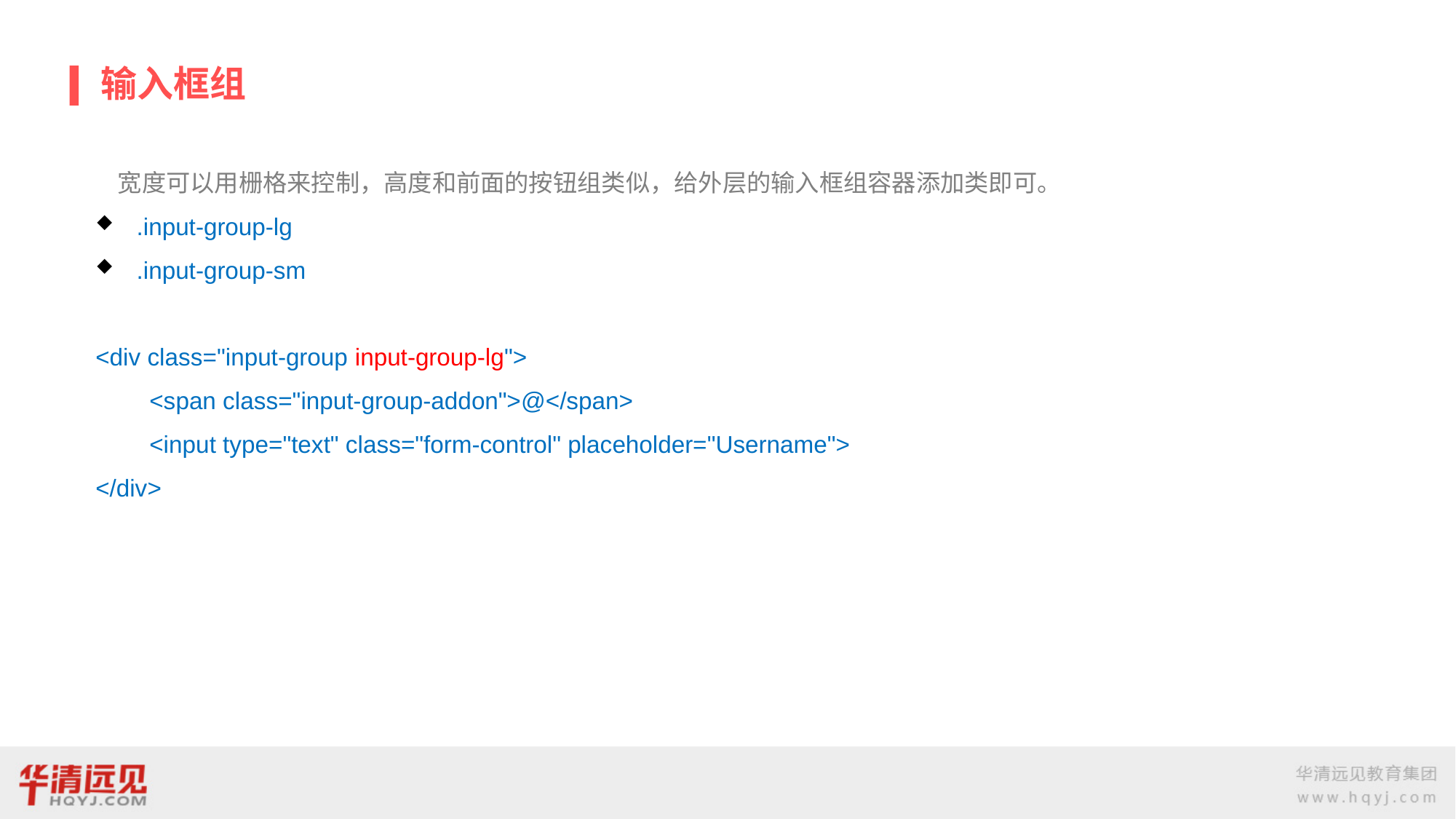

# 输入框组
   宽度可以用栅格来控制，高度和前面的按钮组类似，给外层的输入框组容器添加类即可。
.input-group-lg
.input-group-sm

<div class="input-group input-group-lg">
        <span class="input-group-addon">@</span>
        <input type="text" class="form-control" placeholder="Username">
</div>